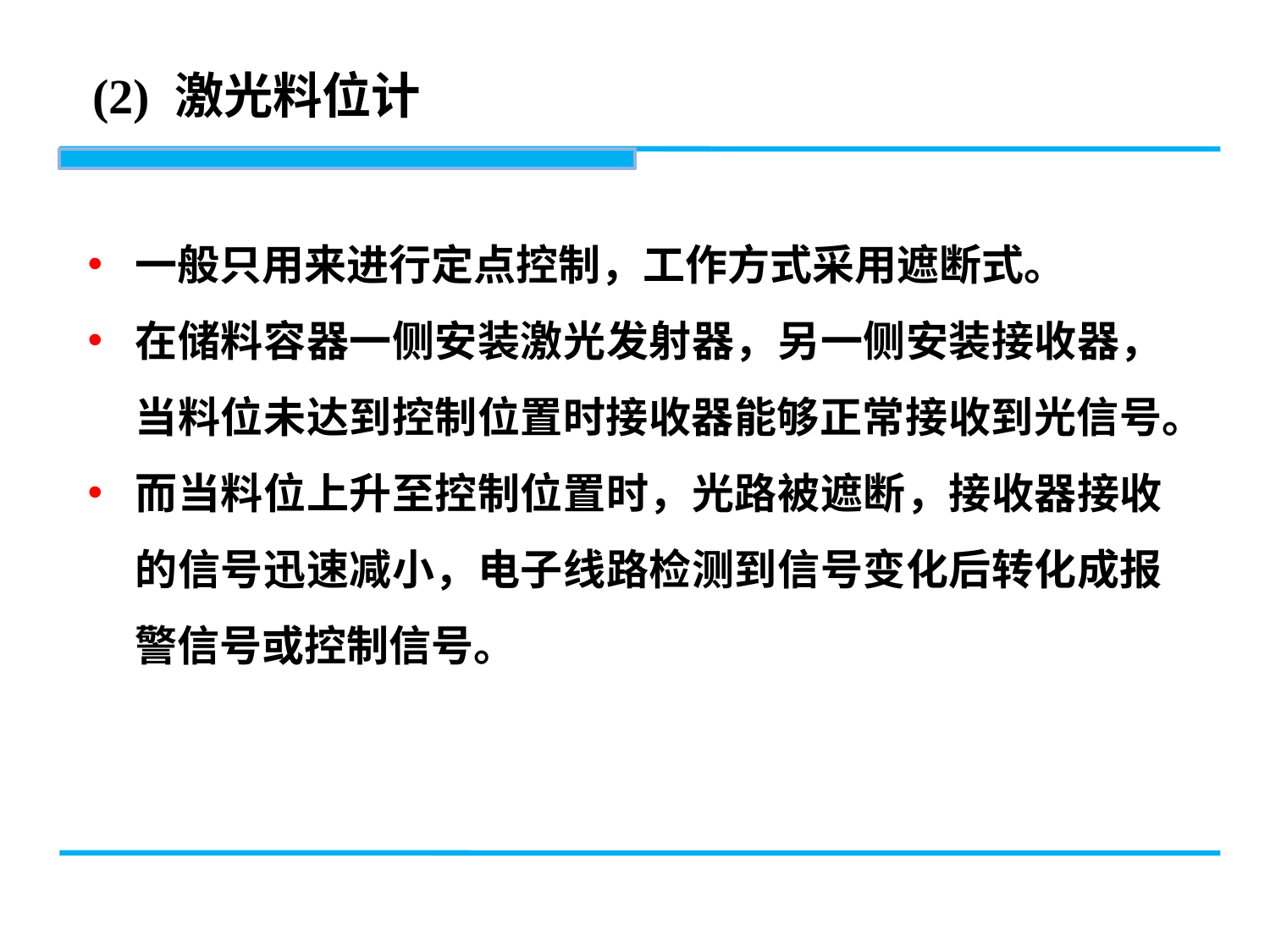

# (2) 激光料位计
一般只用来进行定点控制，工作方式采用遮断式。
在储料容器一侧安装激光发射器，另一侧安装接收器，当料位未达到控制位置时接收器能够正常接收到光信号。
而当料位上升至控制位置时，光路被遮断，接收器接收的信号迅速减小，电子线路检测到信号变化后转化成报警信号或控制信号。